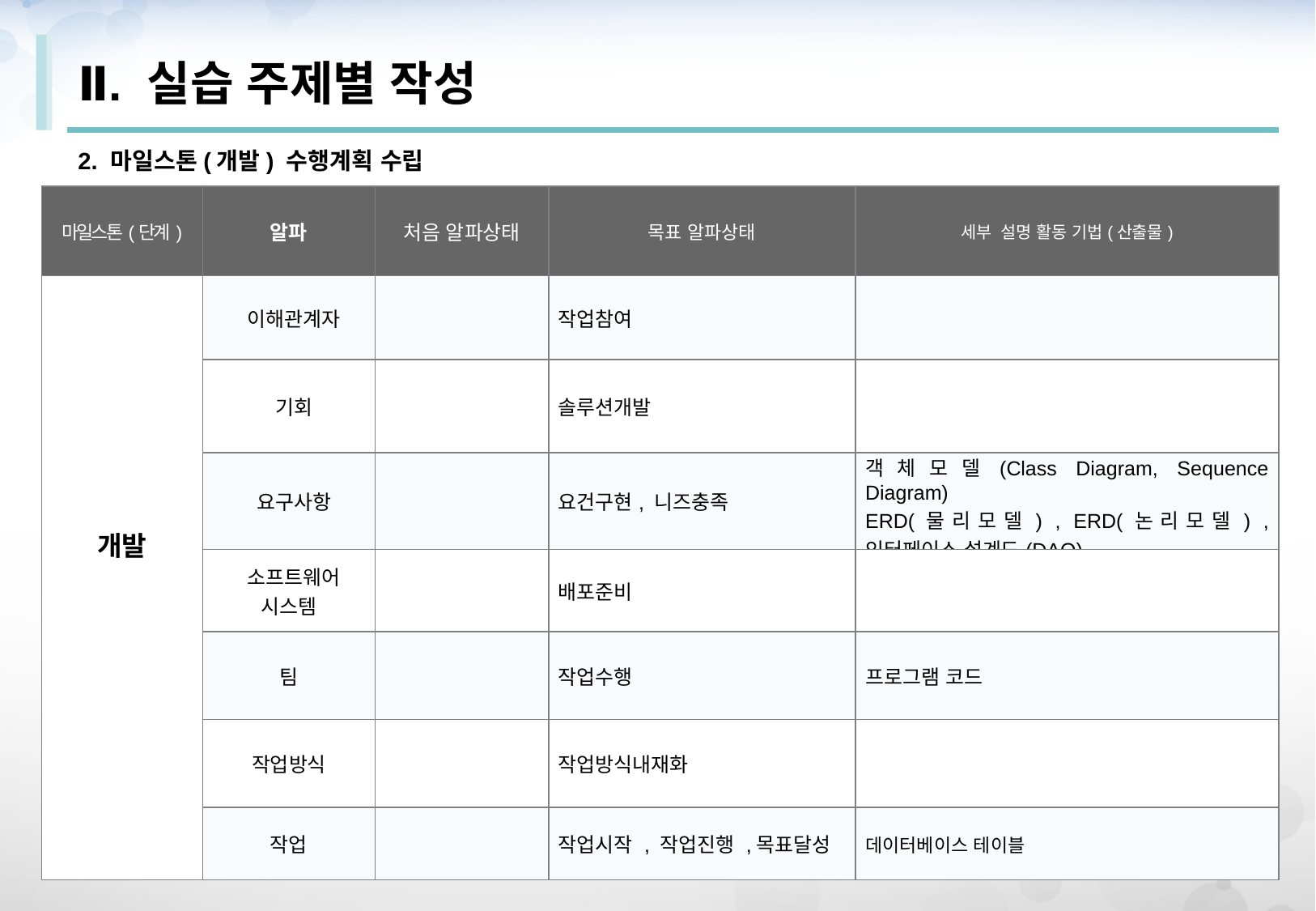

Ⅱ. 실습 주제별 작성
2. 마일스톤(개발) 수행계획 수립
| 마일스톤(단계) | 알파 | 처음 알파상태 | 목표 알파상태 | 세부 설명 활동 기법(산출물) |
| --- | --- | --- | --- | --- |
| 개발 | 이해관계자 |  | 작업참여 |  |
|  | 기회 |  | 솔루션개발 |  |
|  | 요구사항 |  | 요건구현, 니즈충족 | 객체모델(Class Diagram, Sequence Diagram) ERD(물리모델) , ERD(논리모델) , 인터페이스 설계도(DAO) |
|  | 소프트웨어 시스템 |  | 배포준비 |  |
|  | 팀 |  | 작업수행 | 프로그램 코드 |
|  | 작업방식 |  | 작업방식내재화 |  |
|  | 작업 |  | 작업시작 , 작업진행 ,목표달성 | 데이터베이스 테이블 |